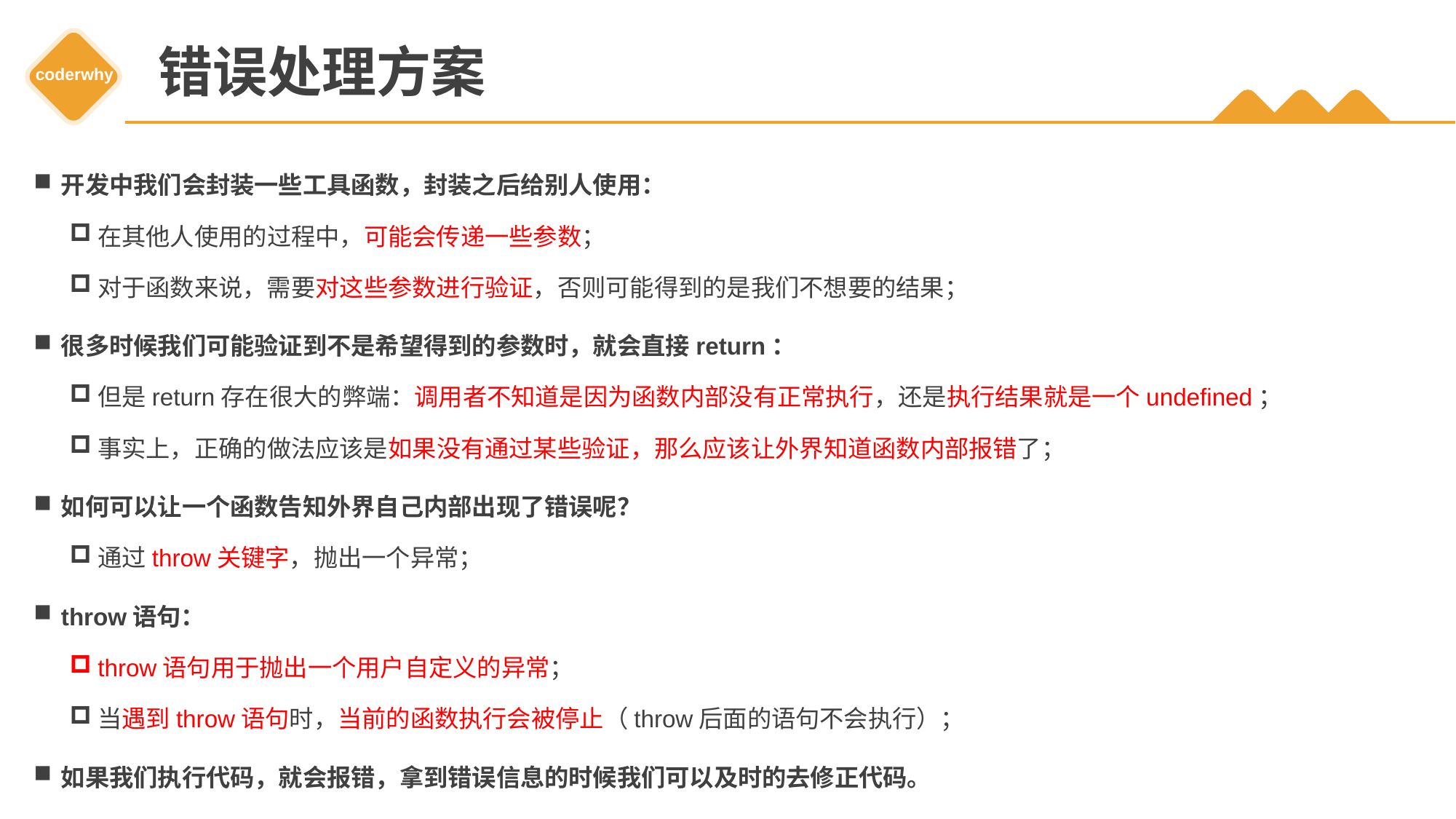

# 错误处理方案
开发中我们会封装一些工具函数，封装之后给别人使用：
在其他人使用的过程中，可能会传递一些参数；
对于函数来说，需要对这些参数进行验证，否则可能得到的是我们不想要的结果；
很多时候我们可能验证到不是希望得到的参数时，就会直接return：
但是return存在很大的弊端：调用者不知道是因为函数内部没有正常执行，还是执行结果就是一个undefined；
事实上，正确的做法应该是如果没有通过某些验证，那么应该让外界知道函数内部报错了；
如何可以让一个函数告知外界自己内部出现了错误呢？
通过throw关键字，抛出一个异常；
throw语句：
throw语句用于抛出一个用户自定义的异常；
当遇到throw语句时，当前的函数执行会被停止（throw后面的语句不会执行）；
如果我们执行代码，就会报错，拿到错误信息的时候我们可以及时的去修正代码。